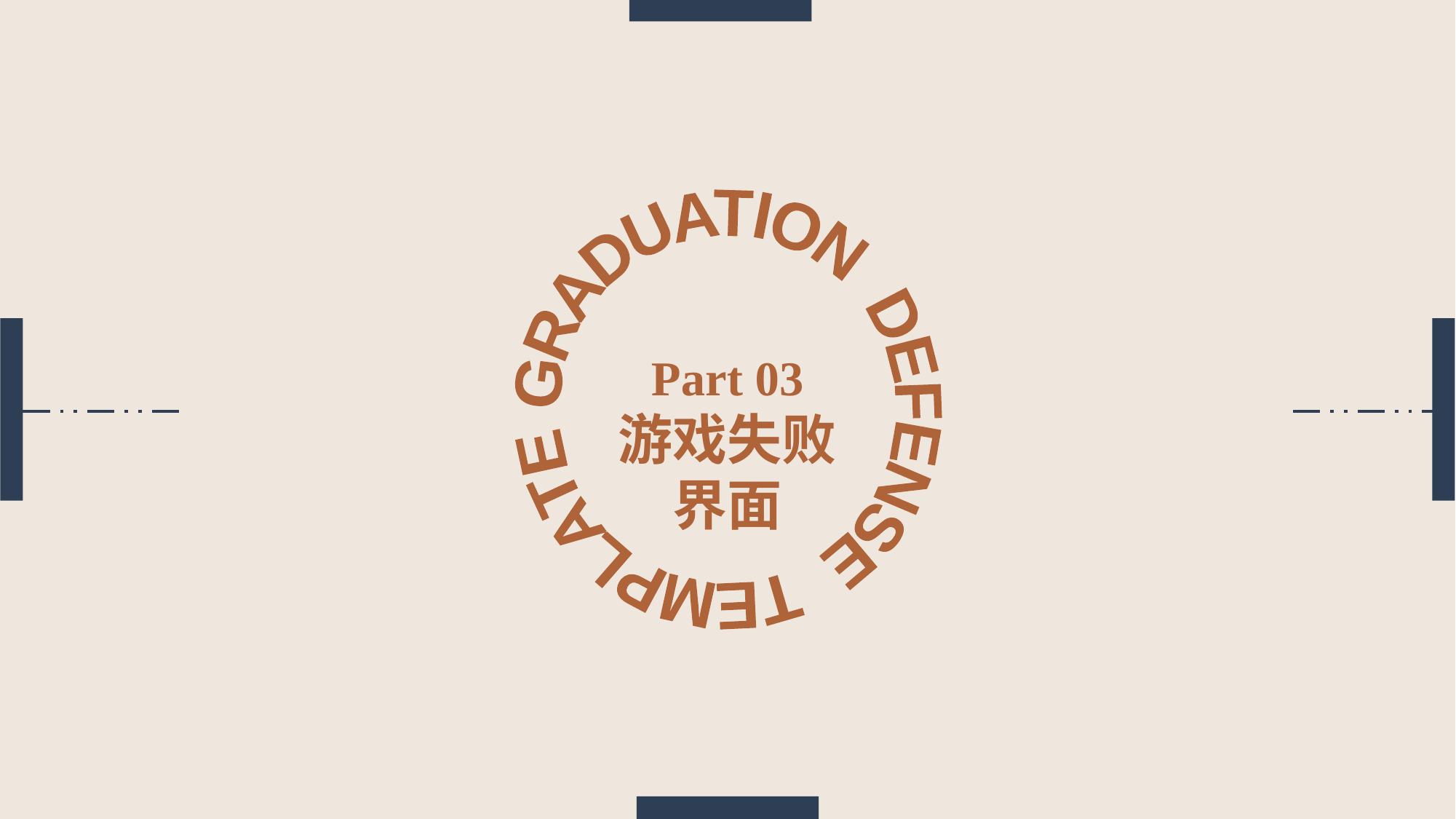

GRADUATION  DEFENSE  TEMPLATE
Part 03
游戏失败
界面